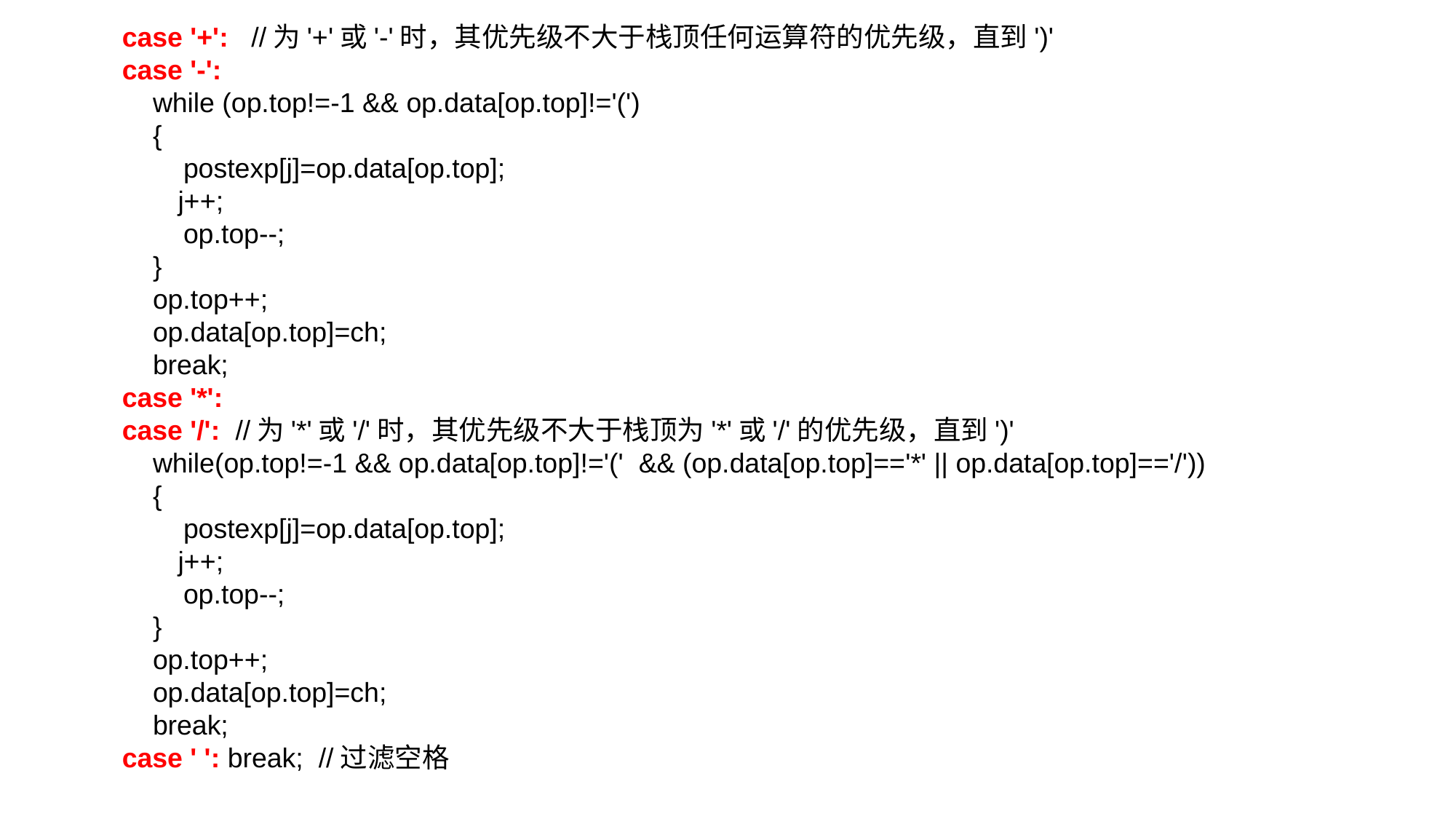

case '+':   //为'+'或'-'时，其优先级不大于栈顶任何运算符的优先级，直到')'
        case '-':
            while (op.top!=-1 && op.data[op.top]!='(')
            {
                postexp[j]=op.data[op.top];
	 j++;
                op.top--;
            }
            op.top++;
            op.data[op.top]=ch;
            break;
        case '*':
        case '/':  //为'*'或'/'时，其优先级不大于栈顶为'*'或'/'的优先级，直到')'
            while(op.top!=-1 && op.data[op.top]!='('  && (op.data[op.top]=='*' || op.data[op.top]=='/'))
            {
                postexp[j]=op.data[op.top];
	 j++;
                op.top--;
            }
            op.top++;
            op.data[op.top]=ch;
            break;
        case ' ': break;  //过滤空格